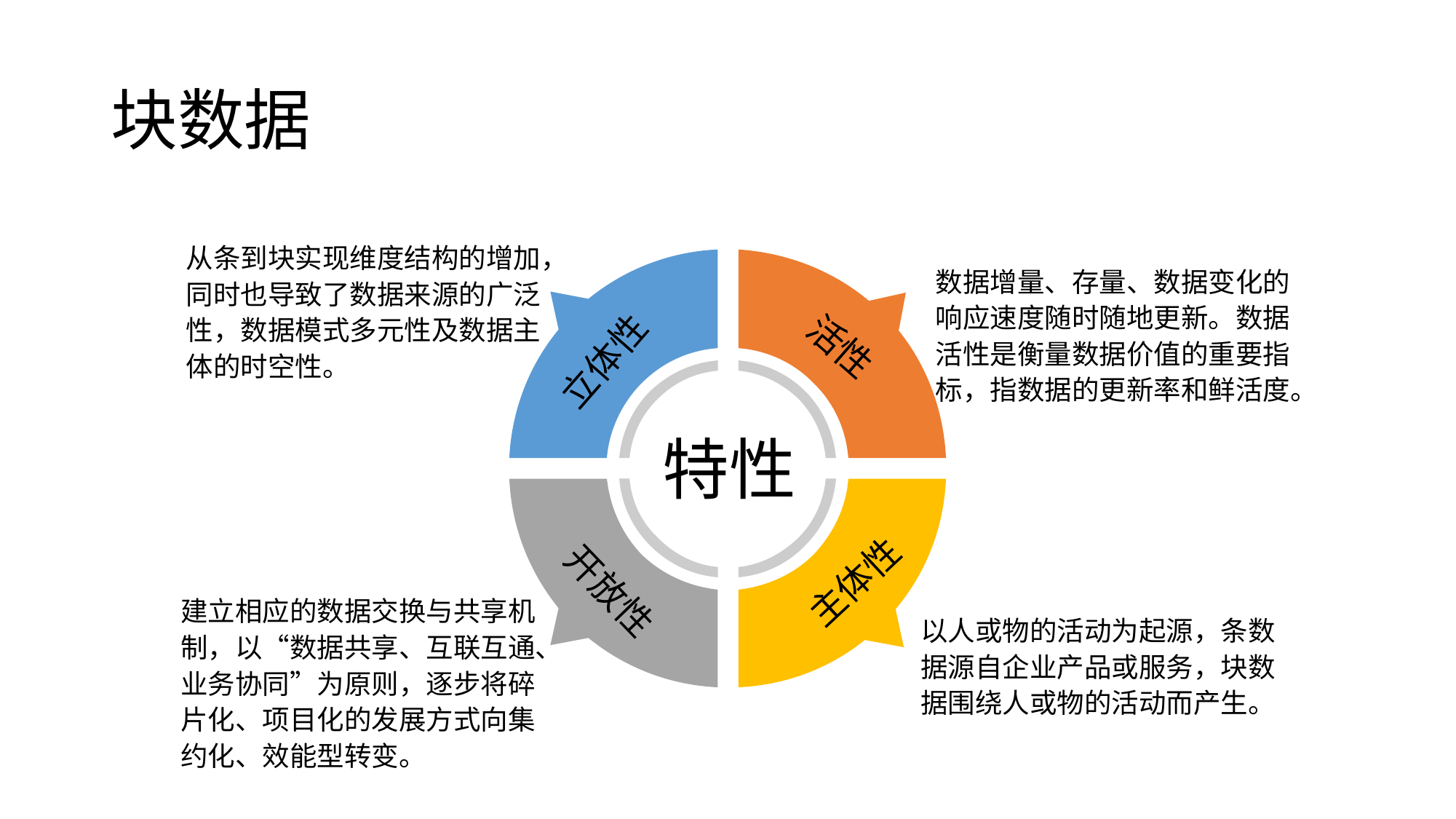

块数据
从条到块实现维度结构的增加，同时也导致了数据来源的广泛性，数据模式多元性及数据主体的时空性。

数据增量、存量、数据变化的响应速度随时随地更新。数据活性是衡量数据价值的重要指标，指数据的更新率和鲜活度。
活性
立体性

特性

主体性
开放性
建立相应的数据交换与共享机制，以“数据共享、互联互通、业务协同”为原则，逐步将碎片化、项目化的发展方式向集约化、效能型转变。
以人或物的活动为起源，条数据源自企业产品或服务，块数据围绕人或物的活动而产生。